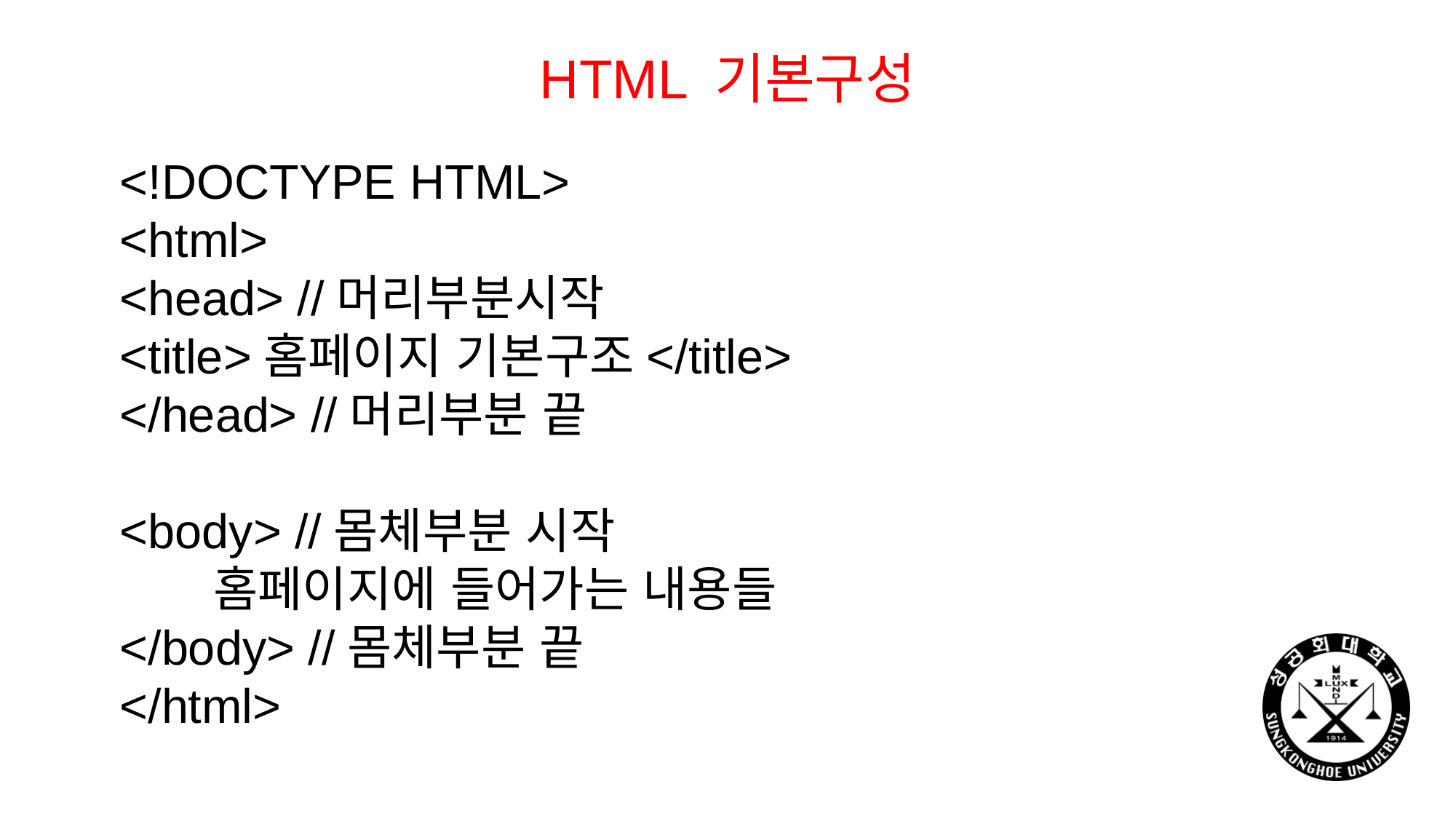

# HTML 기본구성
<!DOCTYPE HTML>
<html>
<head> //머리부분시작
<title>홈페이지 기본구조</title>
</head> //머리부분 끝

<body> //몸체부분 시작
      홈페이지에 들어가는 내용들
</body> //몸체부분 끝
</html>